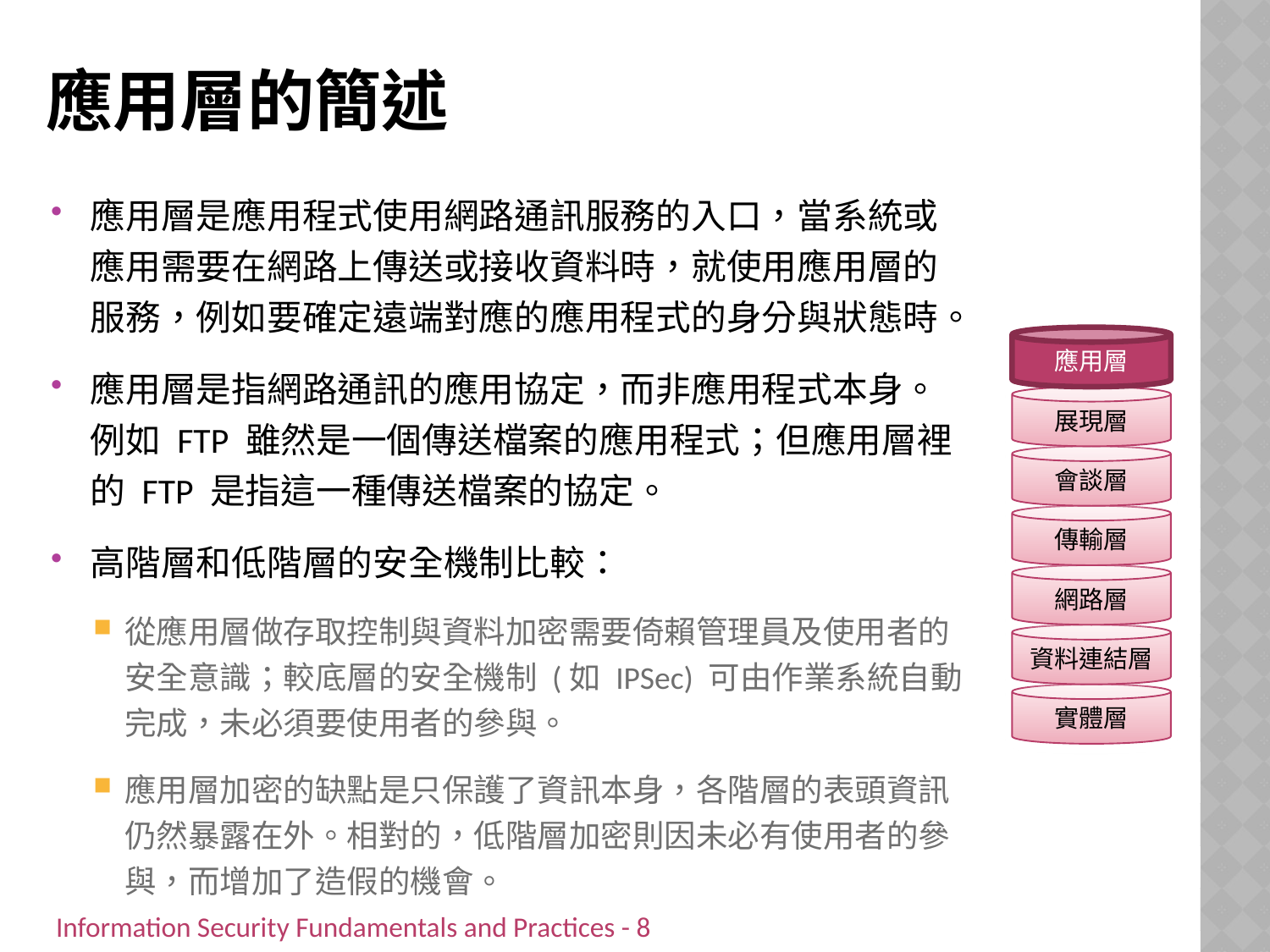

# 應用層的簡述
應用層是應用程式使用網路通訊服務的入口，當系統或應用需要在網路上傳送或接收資料時，就使用應用層的服務，例如要確定遠端對應的應用程式的身分與狀態時。
應用層是指網路通訊的應用協定，而非應用程式本身。例如 FTP 雖然是一個傳送檔案的應用程式；但應用層裡的 FTP 是指這一種傳送檔案的協定。
高階層和低階層的安全機制比較：
從應用層做存取控制與資料加密需要倚賴管理員及使用者的安全意識；較底層的安全機制 (如 IPSec) 可由作業系統自動完成，未必須要使用者的參與。
應用層加密的缺點是只保護了資訊本身，各階層的表頭資訊仍然暴露在外。相對的，低階層加密則因未必有使用者的參與，而增加了造假的機會。
應用層
展現層
會談層
傳輸層
網路層
資料連結層
實體層